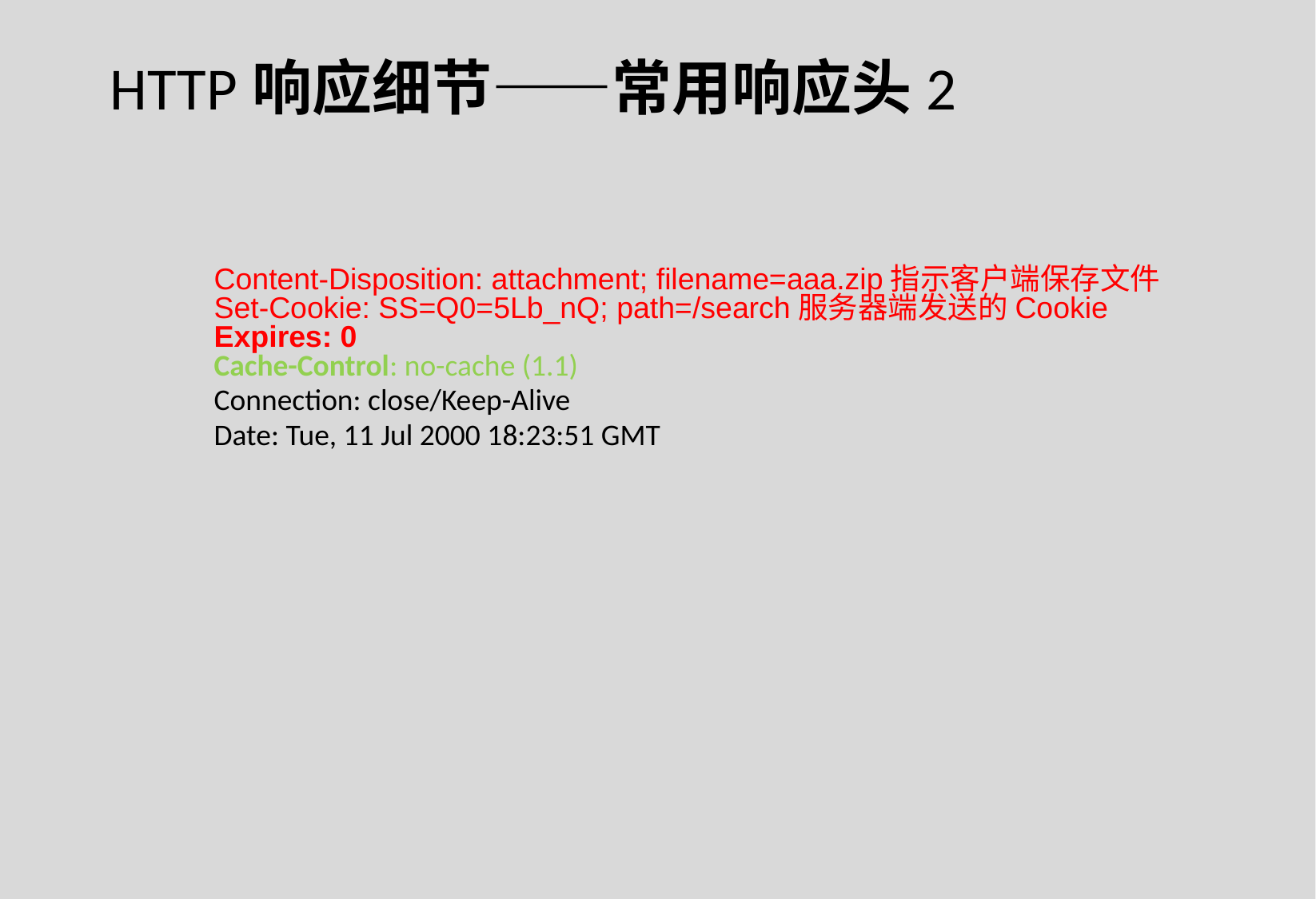

HTTP响应细节——常用响应头2
Content-Disposition: attachment; filename=aaa.zip指示客户端保存文件
Set-Cookie: SS=Q0=5Lb_nQ; path=/search服务器端发送的Cookie
Expires: 0
Cache-Control: no-cache (1.1)
Connection: close/Keep-Alive
Date: Tue, 11 Jul 2000 18:23:51 GMT